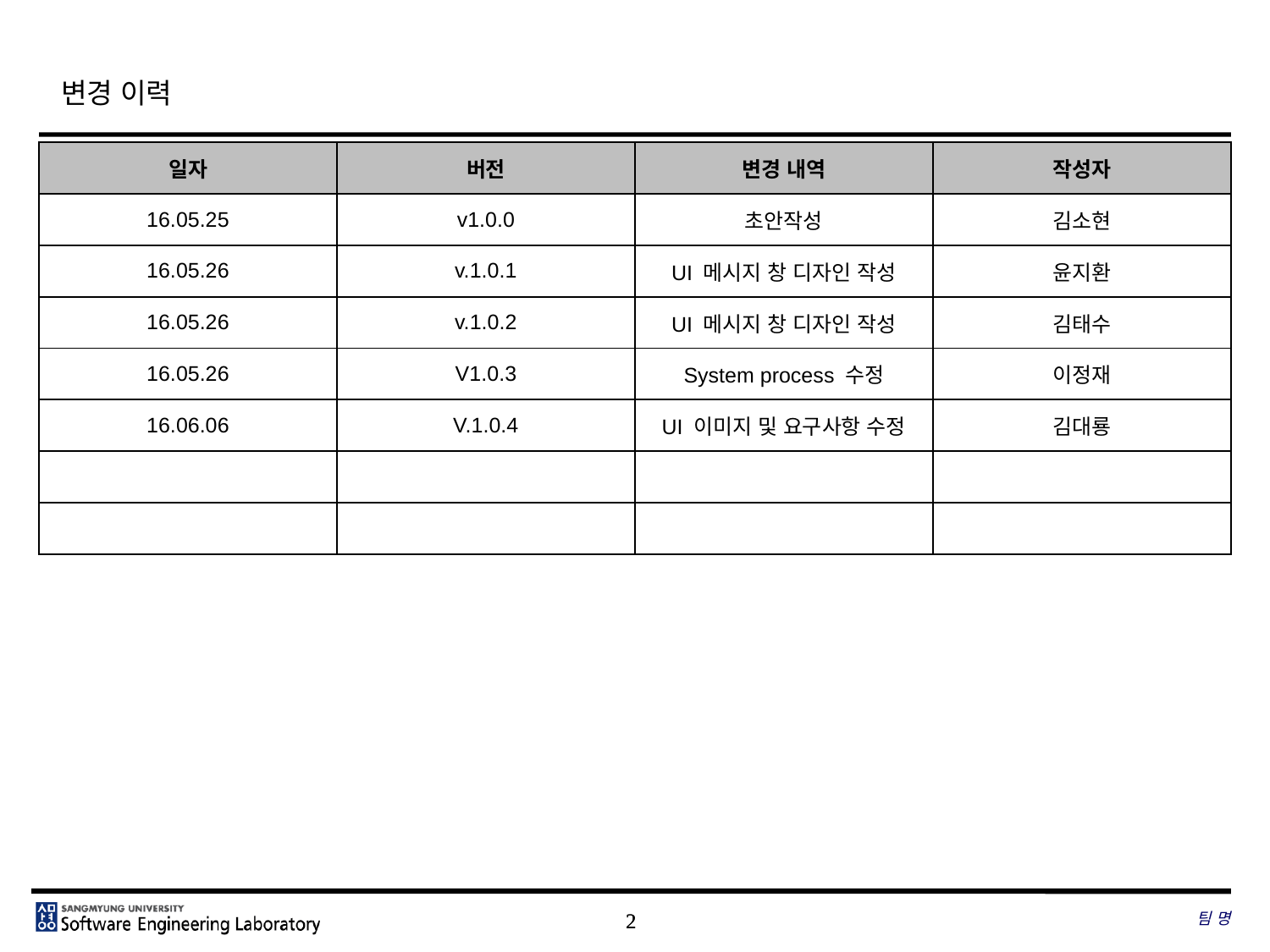

# 변경 이력
| 일자 | 버전 | 변경 내역 | 작성자 |
| --- | --- | --- | --- |
| 16.05.25 | v1.0.0 | 초안작성 | 김소현 |
| 16.05.26 | v.1.0.1 | UI 메시지 창 디자인 작성 | 윤지환 |
| 16.05.26 | v.1.0.2 | UI 메시지 창 디자인 작성 | 김태수 |
| 16.05.26 | V1.0.3 | System process 수정 | 이정재 |
| 16.06.06 | V.1.0.4 | UI 이미지 및 요구사항 수정 | 김대룡 |
|  |  |  |  |
|  |  |  |  |
팀 명